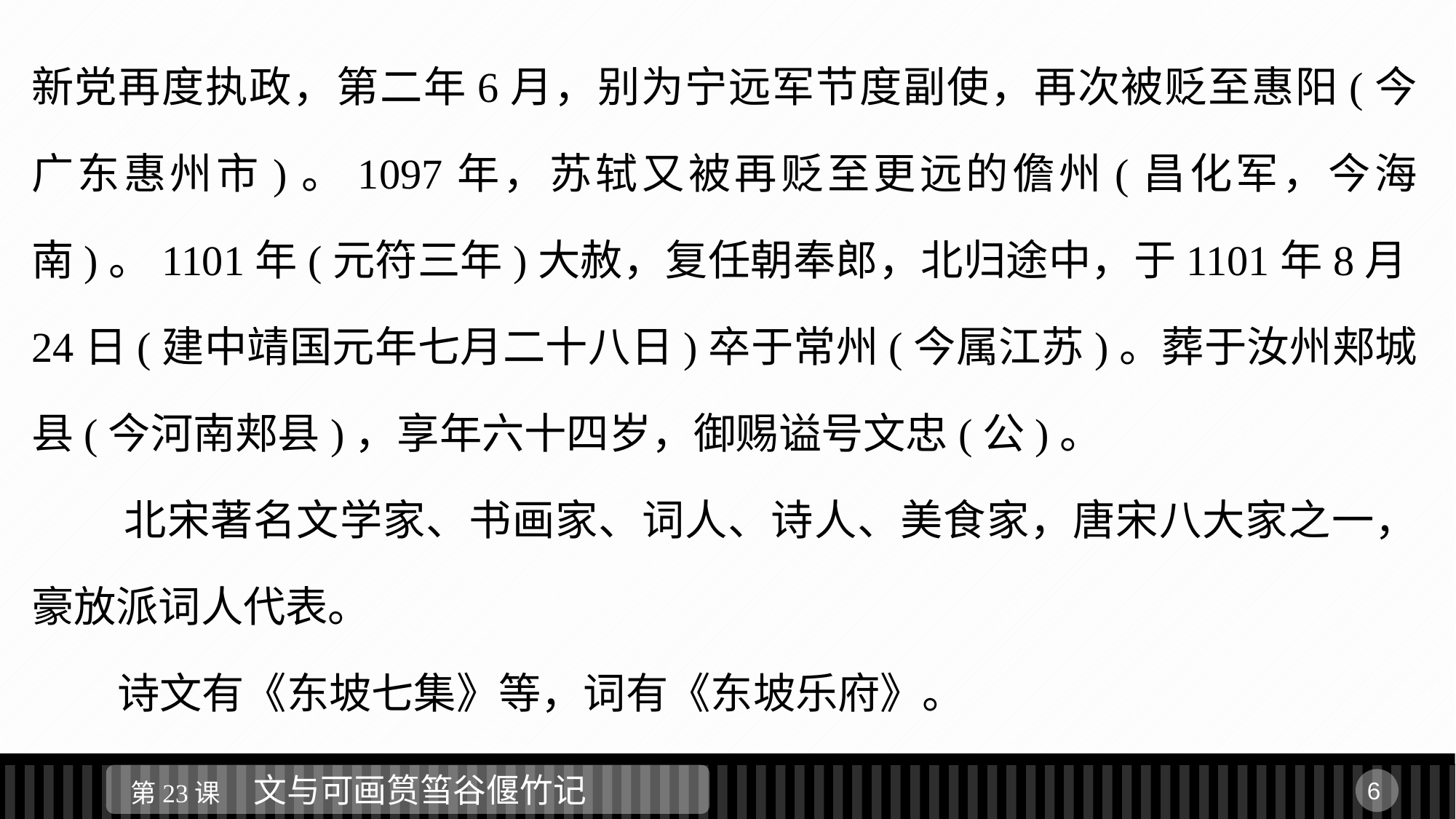

新党再度执政，第二年6月，别为宁远军节度副使，再次被贬至惠阳(今广东惠州市)。1097年，苏轼又被再贬至更远的儋州(昌化军，今海南)。1101年(元符三年)大赦，复任朝奉郎，北归途中，于1101年8月24日(建中靖国元年七月二十八日)卒于常州(今属江苏)。葬于汝州郏城县(今河南郏县)，享年六十四岁，御赐谥号文忠(公)。
        北宋著名文学家、书画家、词人、诗人、美食家，唐宋八大家之一，豪放派词人代表。
        诗文有《东坡七集》等，词有《东坡乐府》。